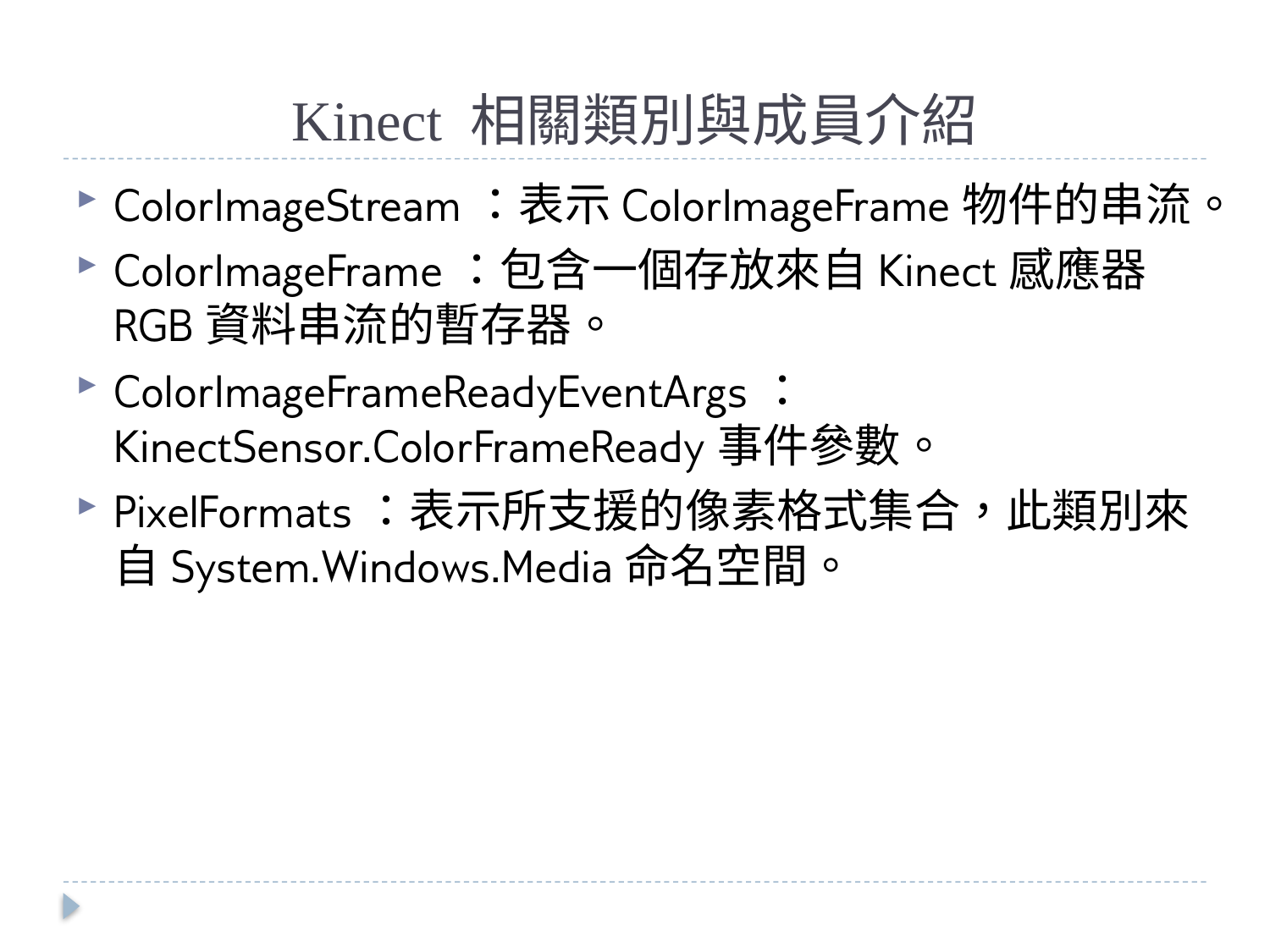

# Kinect 相關類別與成員介紹
ColorImageStream：表示ColorImageFrame物件的串流。
ColorImageFrame：包含一個存放來自Kinect感應器RGB資料串流的暫存器。
ColorImageFrameReadyEventArgs：KinectSensor.ColorFrameReady事件參數。
PixelFormats：表示所支援的像素格式集合，此類別來自System.Windows.Media命名空間。